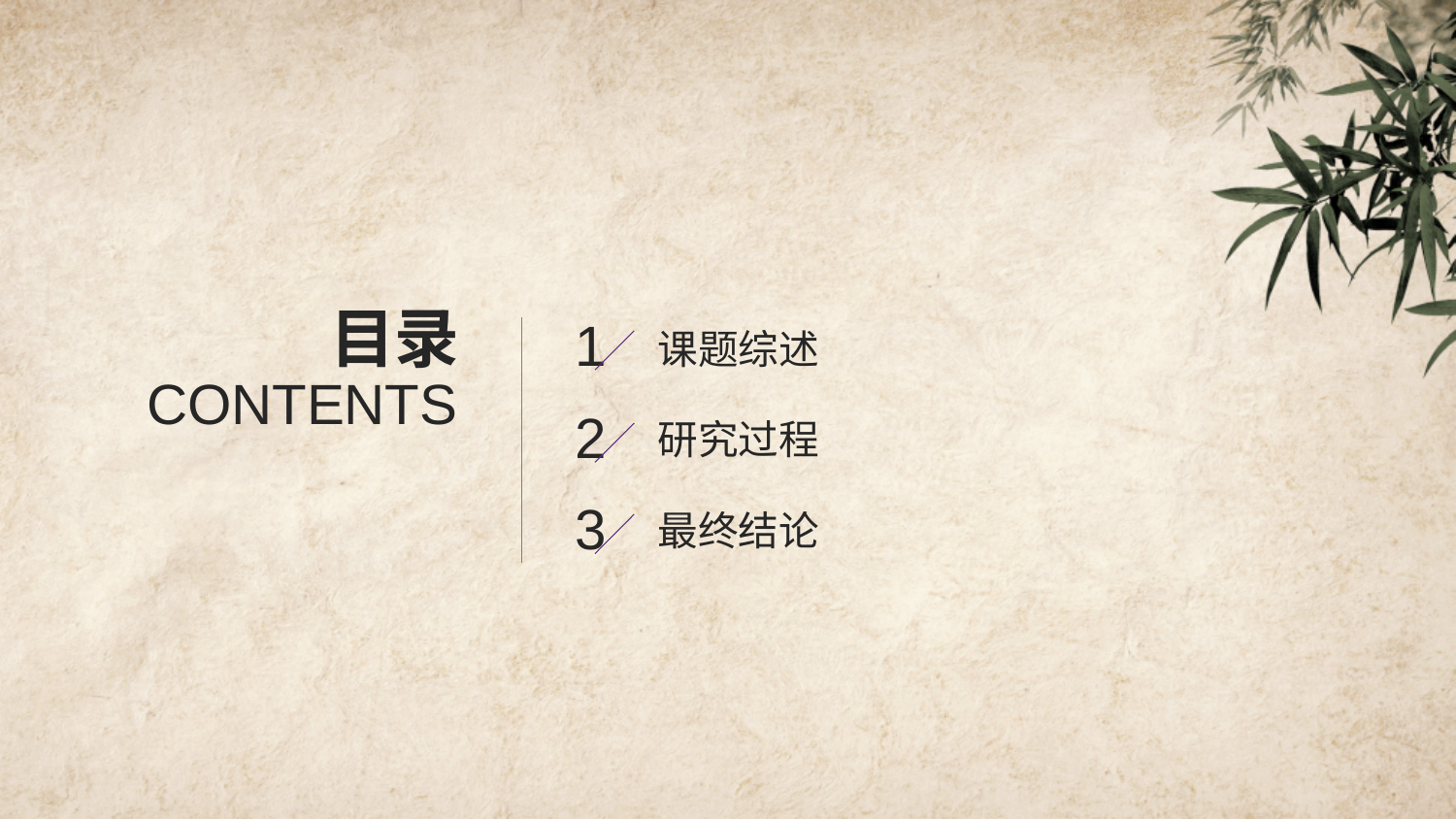

目录
CONTENTS
1
课题综述
2
研究过程
3
最终结论